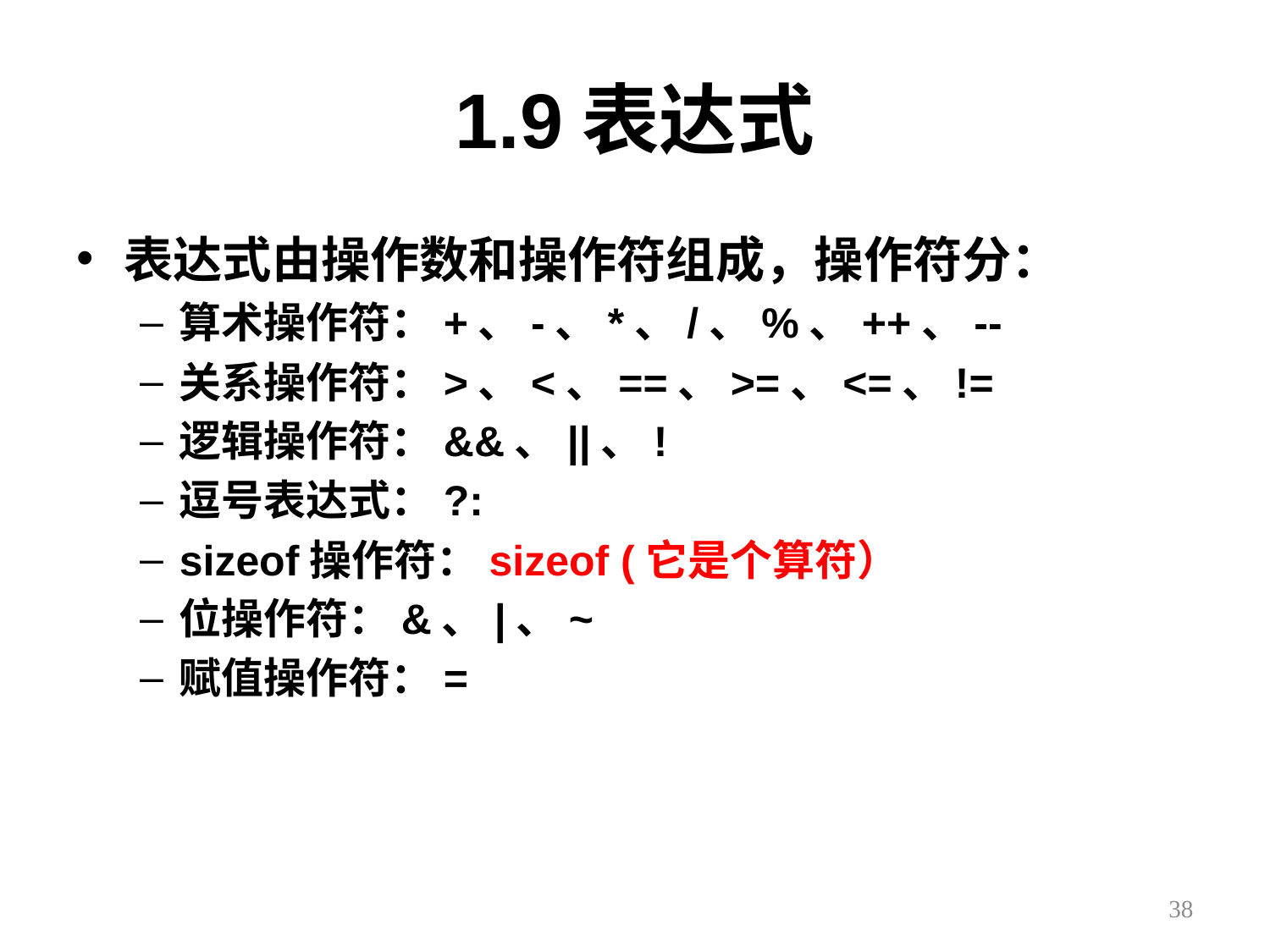

# 1.9表达式
表达式由操作数和操作符组成，操作符分：
算术操作符：+、-、*、/、%、++、--
关系操作符：>、<、==、>=、<=、!=
逻辑操作符：&&、||、!
逗号表达式：?:
sizeof操作符：sizeof (它是个算符）
位操作符：&、|、~
赋值操作符：=
38